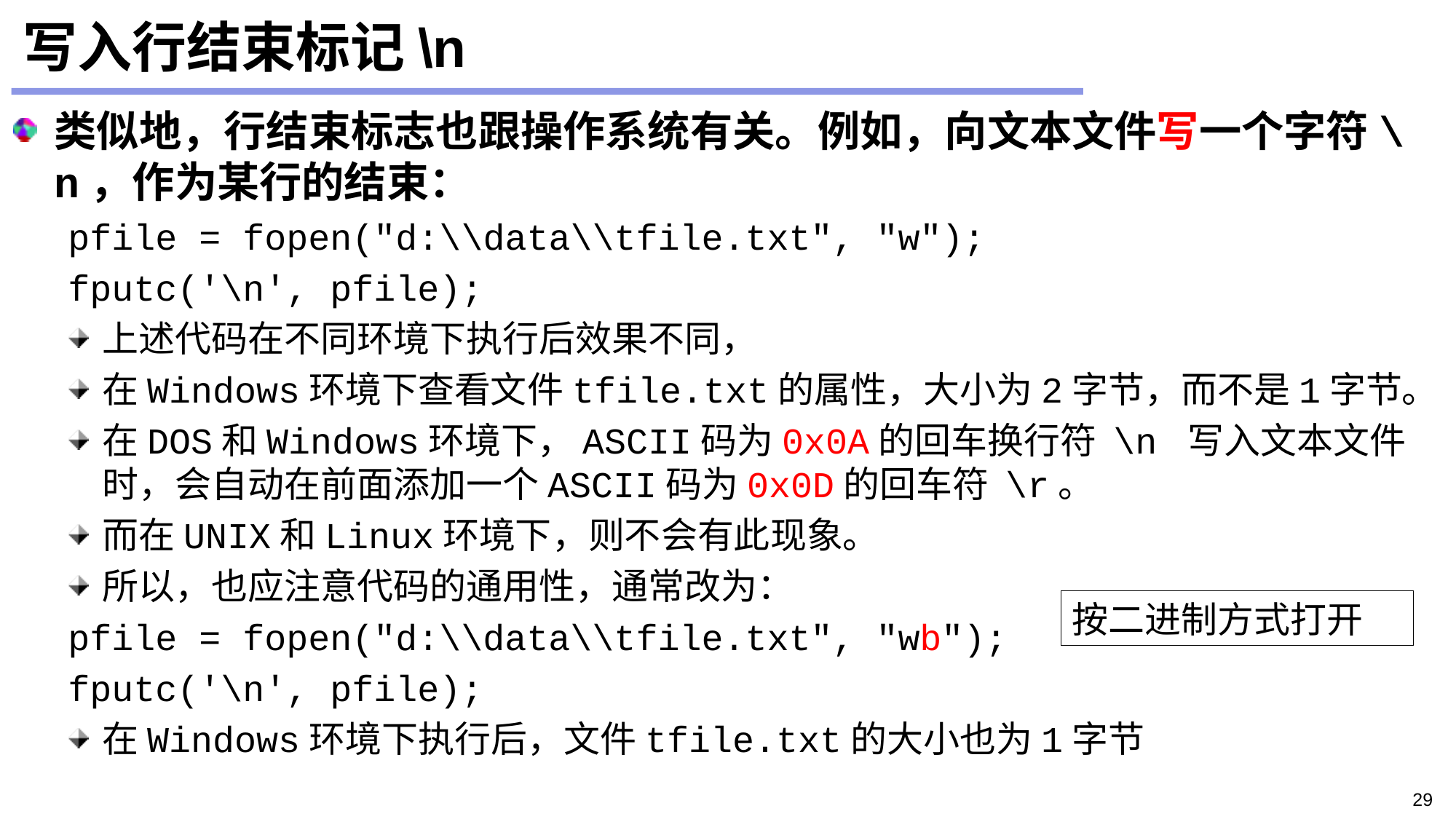

# 写入行结束标记\n
类似地，行结束标志也跟操作系统有关。例如，向文本文件写一个字符\n，作为某行的结束：
pfile = fopen("d:\\data\\tfile.txt", "w");
fputc('\n', pfile);
上述代码在不同环境下执行后效果不同，
在Windows环境下查看文件tfile.txt的属性，大小为2字节，而不是1字节。
在DOS和Windows环境下，ASCII码为0x0A的回车换行符 \n 写入文本文件时，会自动在前面添加一个ASCII码为0x0D的回车符 \r。
而在UNIX和Linux环境下，则不会有此现象。
所以，也应注意代码的通用性，通常改为：
pfile = fopen("d:\\data\\tfile.txt", "wb");
fputc('\n', pfile);
在Windows环境下执行后，文件tfile.txt的大小也为1字节
按二进制方式打开
29